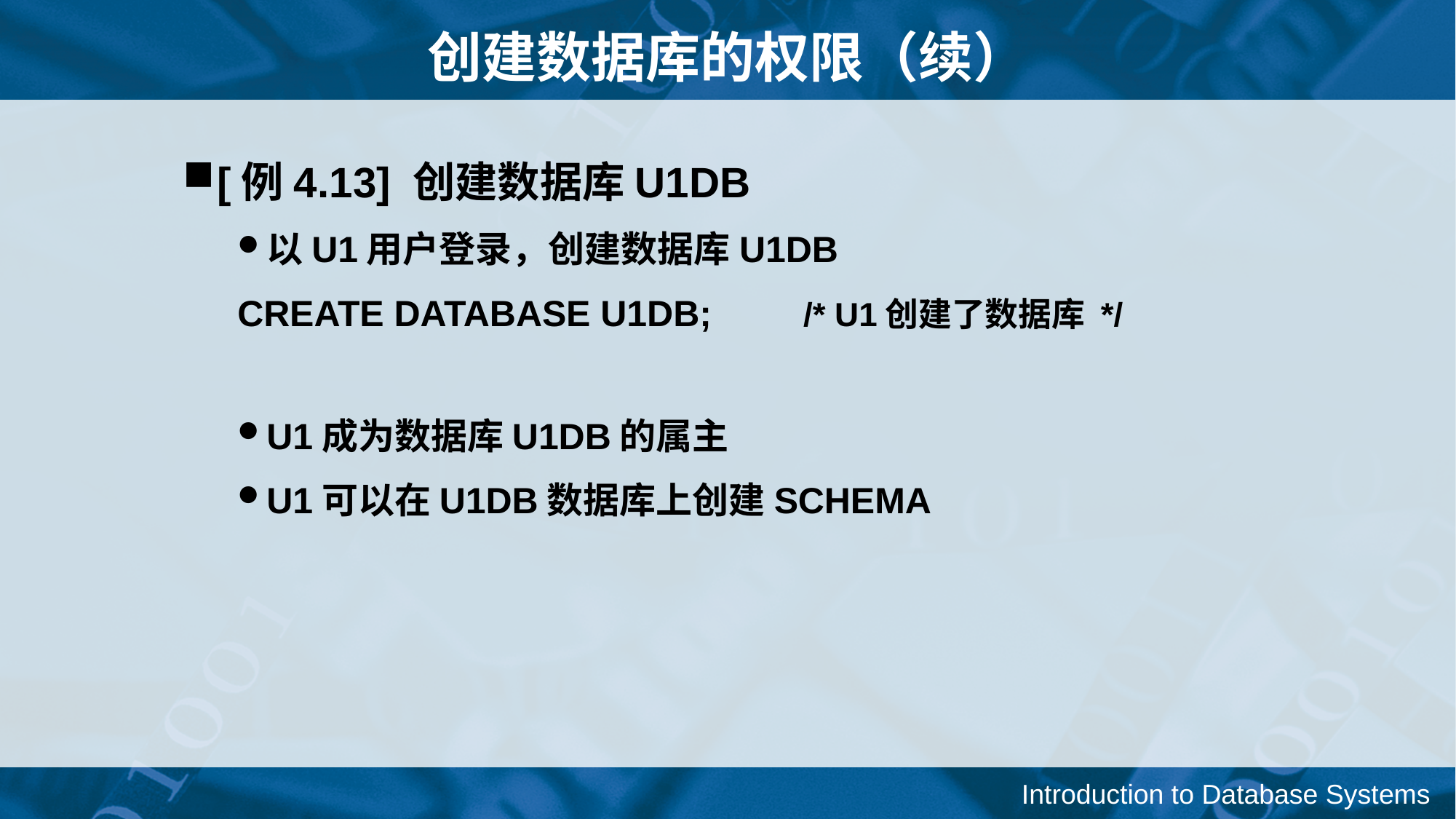

# 创建数据库的权限（续）
[例4.13] 创建数据库U1DB
以U1用户登录，创建数据库U1DB
CREATE DATABASE U1DB;         /* U1创建了数据库 */

U1成为数据库U1DB的属主
U1可以在U1DB数据库上创建SCHEMA